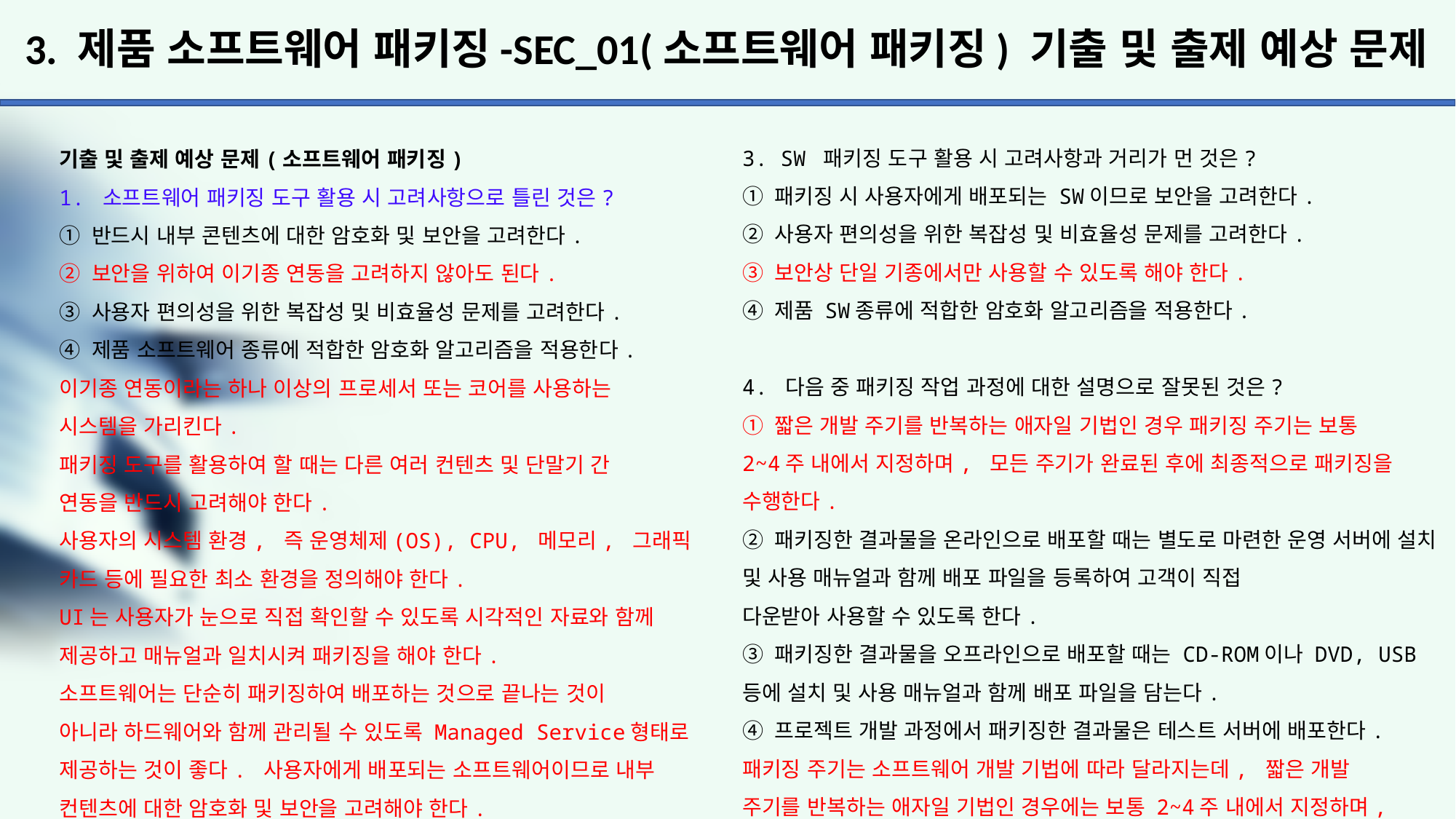

# 3. 제품 소프트웨어 패키징-SEC_01(소프트웨어 패키징) 기출 및 출제 예상 문제
3. SW 패키징 도구 활용 시 고려사항과 거리가 먼 것은?
① 패키징 시 사용자에게 배포되는 SW이므로 보안을 고려한다.
② 사용자 편의성을 위한 복잡성 및 비효율성 문제를 고려한다.
③ 보안상 단일 기종에서만 사용할 수 있도록 해야 한다.
④ 제품 SW종류에 적합한 암호화 알고리즘을 적용한다.

4. 다음 중 패키징 작업 과정에 대한 설명으로 잘못된 것은?
① 짧은 개발 주기를 반복하는 애자일 기법인 경우 패키징 주기는 보통
2~4주 내에서 지정하며, 모든 주기가 완료된 후에 최종적으로 패키징을
수행한다.
② 패키징한 결과물을 온라인으로 배포할 때는 별도로 마련한 운영 서버에 설치 및 사용 매뉴얼과 함께 배포 파일을 등록하여 고객이 직접
다운받아 사용할 수 있도록 한다.
③ 패키징한 결과물을 오프라인으로 배포할 때는 CD-ROM이나 DVD, USB 등에 설치 및 사용 매뉴얼과 함께 배포 파일을 담는다.
④ 프로젝트 개발 과정에서 패키징한 결과물은 테스트 서버에 배포한다.
패키징 주기는 소프트웨어 개발 기법에 따라 달라지는데, 짧은 개발
주기를 반복하는 애자일 기법인 경우에는 보통 2~4주 내에서 지정하며,
각 주기가 끝날 때 마다 패키징을 수행한다.
프로젝트 개발 과정에서 주기 별로 패키징한 결과물은 테스트 서버에
배포한다. 마지막으로 개발 과정을 거쳐 최종 패키징한 결과물은 고객
이 사용할 수 있도록 온라인 또는 오프라인으로 배포한다.
기출 및 출제 예상 문제(소프트웨어 패키징)
1. 소프트웨어 패키징 도구 활용 시 고려사항으로 틀린 것은?
① 반드시 내부 콘텐츠에 대한 암호화 및 보안을 고려한다.
② 보안을 위하여 이기종 연동을 고려하지 않아도 된다.
③ 사용자 편의성을 위한 복잡성 및 비효율성 문제를 고려한다.
④ 제품 소프트웨어 종류에 적합한 암호화 알고리즘을 적용한다.
이기종 연동이라는 하나 이상의 프로세서 또는 코어를 사용하는
시스템을 가리킨다.
패키징 도구를 활용하여 할 때는 다른 여러 컨텐츠 및 단말기 간
연동을 반드시 고려해야 한다.
사용자의 시스템 환경, 즉 운영체제(OS), CPU, 메모리, 그래픽
카드 등에 필요한 최소 환경을 정의해야 한다.
UI는 사용자가 눈으로 직접 확인할 수 있도록 시각적인 자료와 함께 제공하고 매뉴얼과 일치시켜 패키징을 해야 한다.
소프트웨어는 단순히 패키징하여 배포하는 것으로 끝나는 것이
아니라 하드웨어와 함께 관리될 수 있도록 Managed Service형태로
제공하는 것이 좋다. 사용자에게 배포되는 소프트웨어이므로 내부
컨텐츠에 대한 암호화 및 보안을 고려해야 한다.
다른 여러 컨텐츠 및 단말기 간 DRM(디지털 저작권 관리)연동을
고려한다. 사용자의 편의성을 위한 복잡성 및 비효율성 문제를
고려한다. 제품 소프트웨어 종류에 적합한 알고리즘을 적용한다.
2. 소프트웨어 패키징에 대한 설명으로 틀린 것은?
① 패키징은 개발자 중심으로 진행한다.
② 신규 및 변경 개발소스를 식별하고, 이를 모듈화하여 상용 제품으로 패키징 한다.
③ 고객의 편의성을 위해 매뉴얼 및 버전관리를 지속적으로 한다.
④ 범용 환경에서 사용이 가능하도록 일반적인 배포 형태로 패키징이 진행된다.
소프트웨어 패키징이란 모듈 별로 생성한 실행 파일들을 묶어
배포용 설치 파일을 만드는 것을 의미한다. 아울러 개발자가 아니라 사용자 중심으로 진행한다. 소스 코드는 향후 관리를 고려
하여 모듈화하여 패키징한다. 사용자가 소프트웨어를 사용하게 될
환경을 이해하여, 다양한 환경에서 소프트웨어를 손쉽게 사용할 수 있도록 일반적인 형태로 패키징한다.